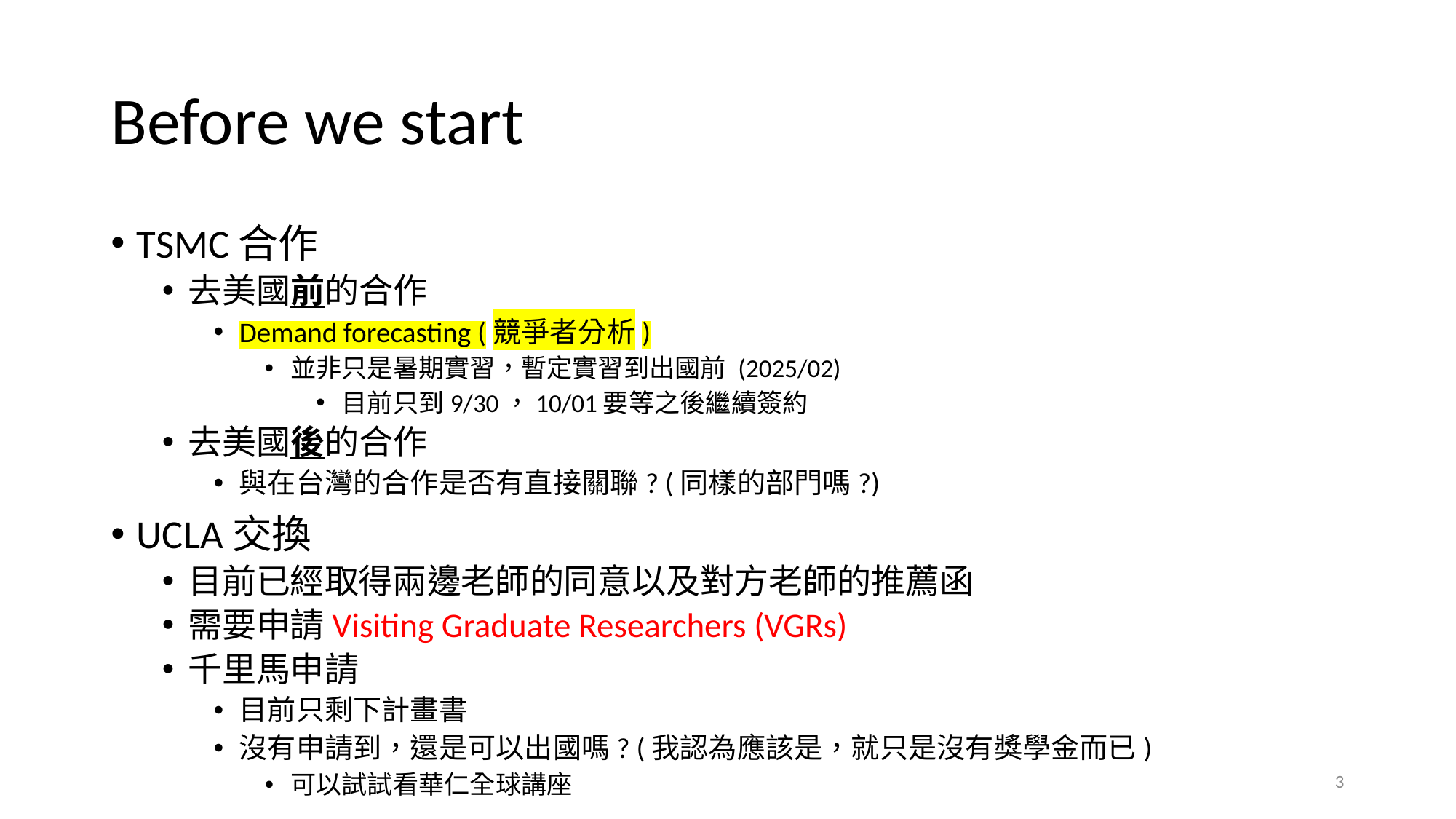

# Before we start
TSMC合作
去美國前的合作
Demand forecasting (競爭者分析)
並非只是暑期實習，暫定實習到出國前 (2025/02)
目前只到9/30，10/01要等之後繼續簽約
去美國後的合作
與在台灣的合作是否有直接關聯? (同樣的部門嗎?)
UCLA交換
目前已經取得兩邊老師的同意以及對方老師的推薦函
需要申請Visiting Graduate Researchers (VGRs)
千里馬申請
目前只剩下計畫書
沒有申請到，還是可以出國嗎? (我認為應該是，就只是沒有獎學金而已)
可以試試看華仁全球講座
3